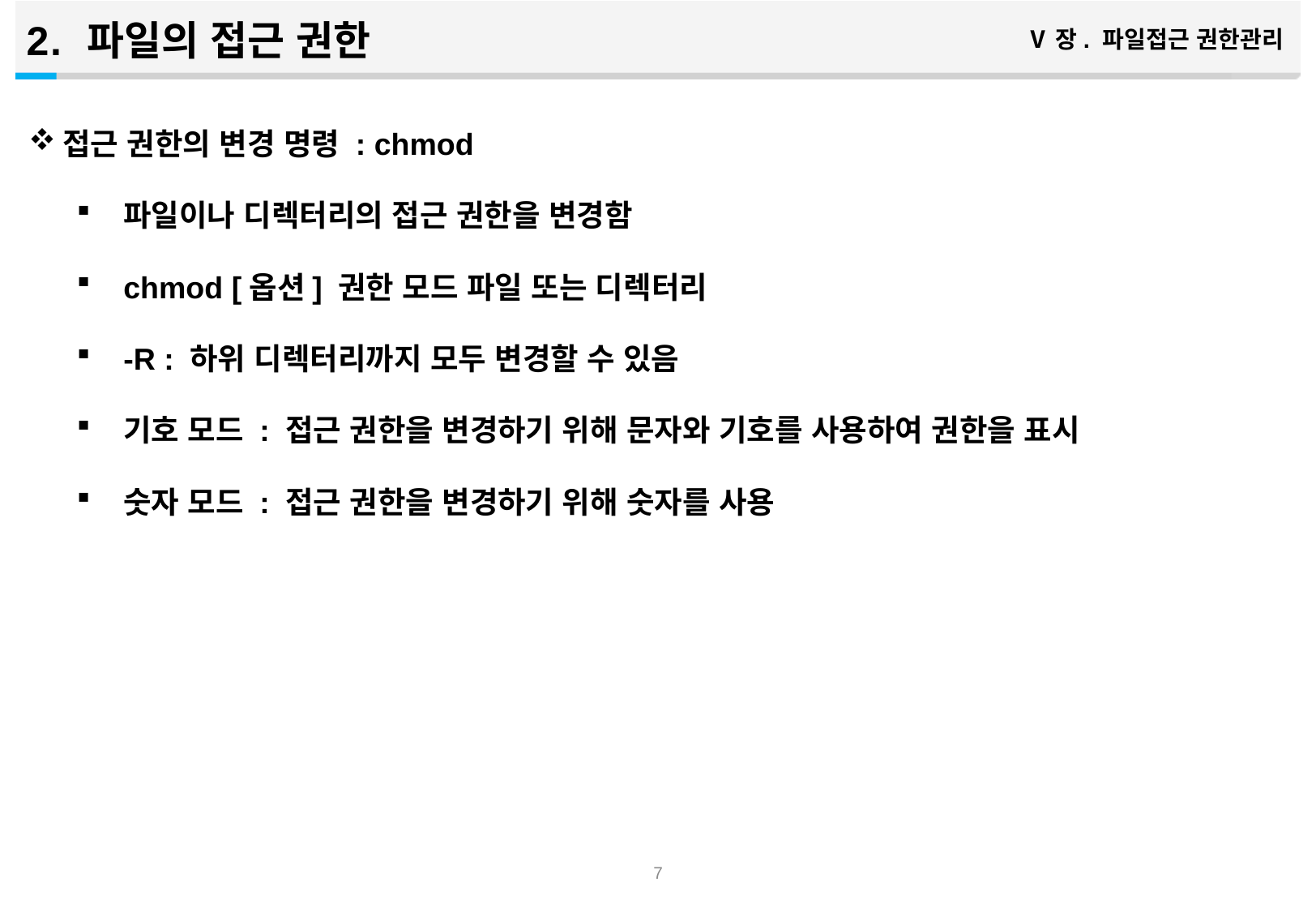

파일의 접근 권한
Ⅴ장. 파일접근 권한관리
접근 권한의 변경 명령 : chmod
파일이나 디렉터리의 접근 권한을 변경함
chmod [옵션] 권한 모드 파일 또는 디렉터리
-R : 하위 디렉터리까지 모두 변경할 수 있음
기호 모드 : 접근 권한을 변경하기 위해 문자와 기호를 사용하여 권한을 표시
숫자 모드 : 접근 권한을 변경하기 위해 숫자를 사용

7